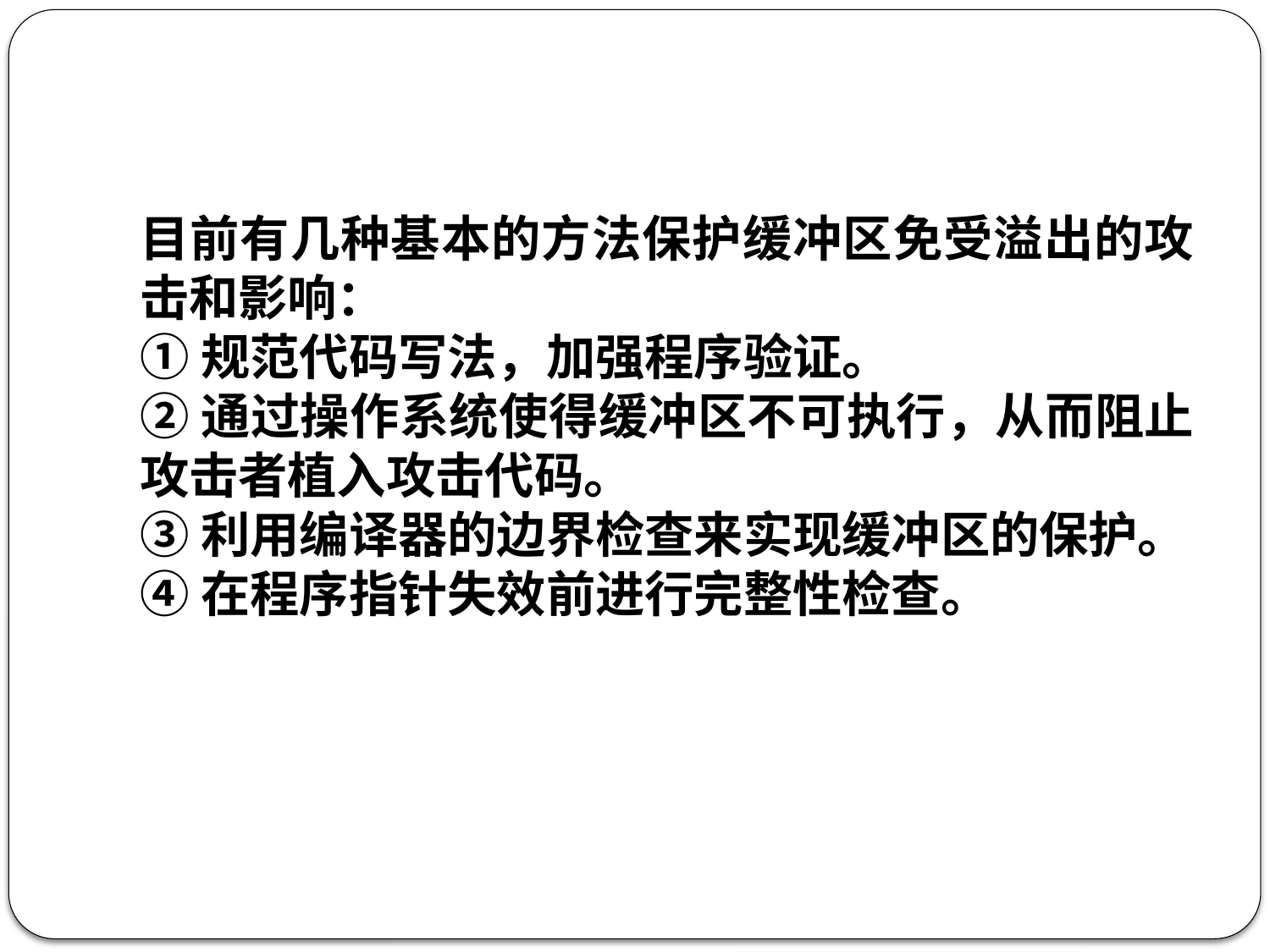

#
目前有几种基本的方法保护缓冲区免受溢出的攻击和影响：
①规范代码写法，加强程序验证。
②通过操作系统使得缓冲区不可执行，从而阻止攻击者植入攻击代码。
③利用编译器的边界检查来实现缓冲区的保护。
④在程序指针失效前进行完整性检查。